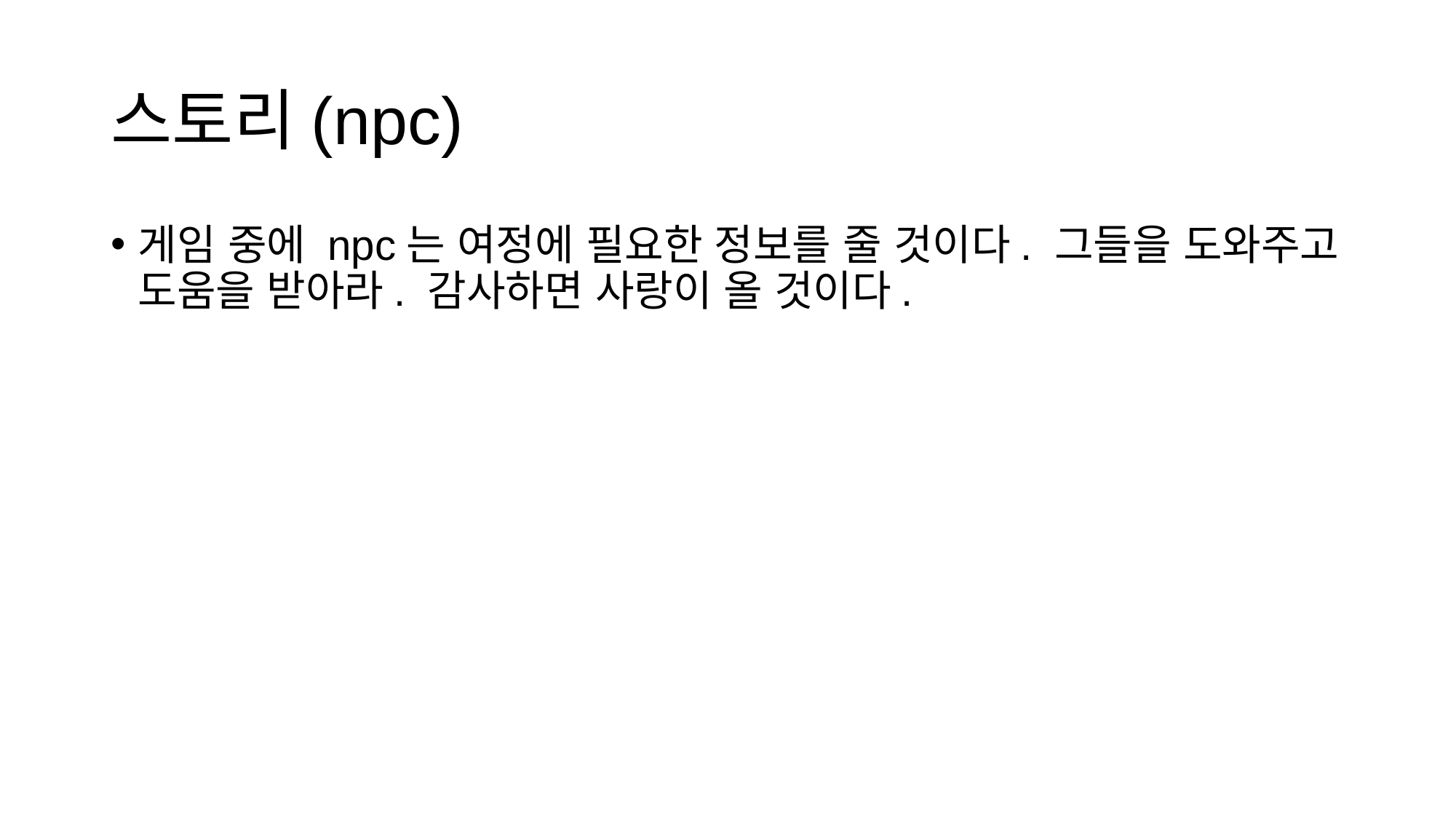

# 스토리(npc)
게임 중에 npc는 여정에 필요한 정보를 줄 것이다. 그들을 도와주고 도움을 받아라. 감사하면 사랑이 올 것이다.